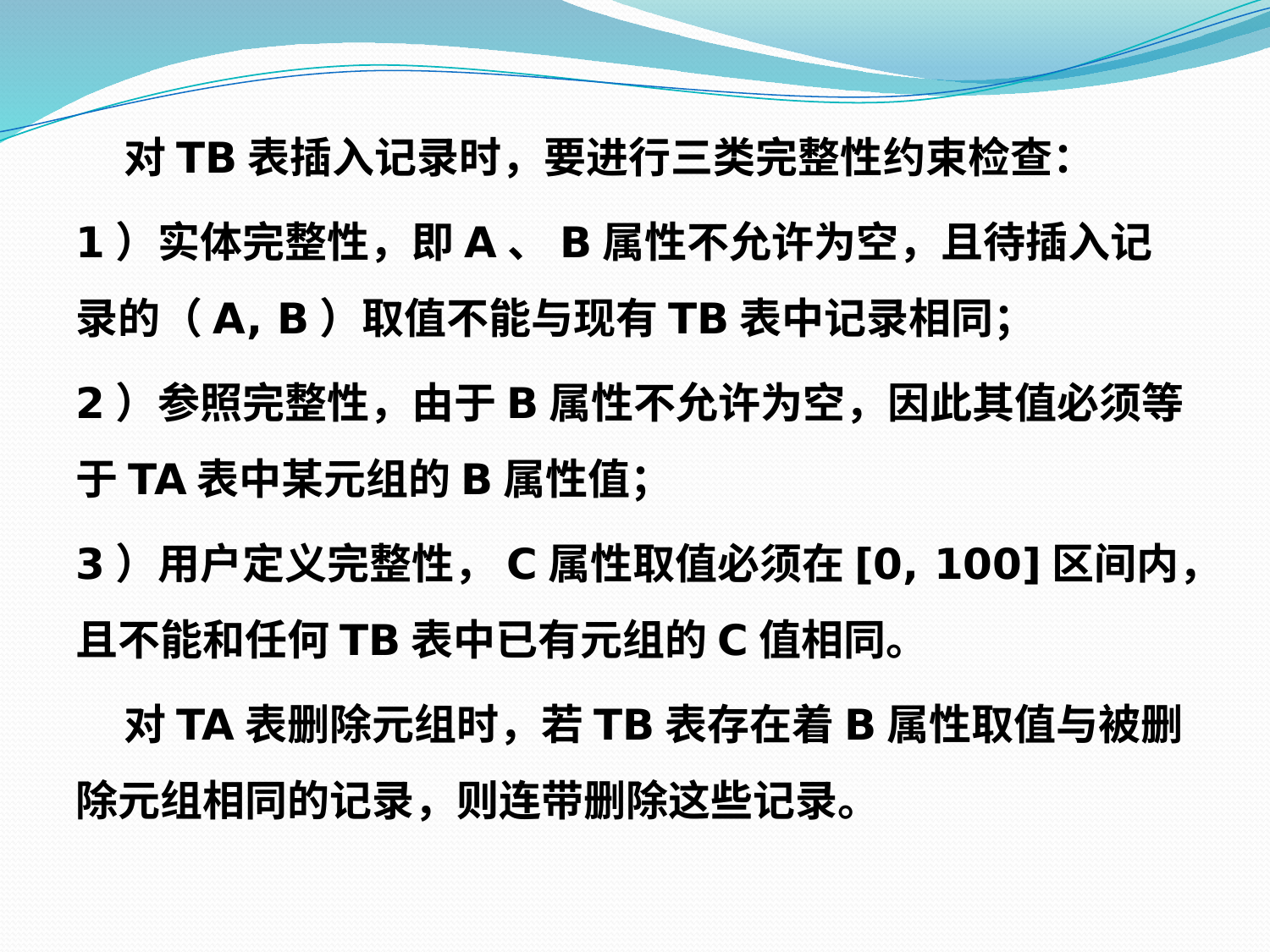

对TB表插入记录时，要进行三类完整性约束检查：
1）实体完整性，即A、B属性不允许为空，且待插入记录的（A, B）取值不能与现有TB表中记录相同；
2）参照完整性，由于B属性不允许为空，因此其值必须等于TA表中某元组的B属性值；
3）用户定义完整性，C属性取值必须在[0, 100]区间内，且不能和任何TB表中已有元组的C值相同。
    对TA表删除元组时，若TB表存在着B属性取值与被删除元组相同的记录，则连带删除这些记录。